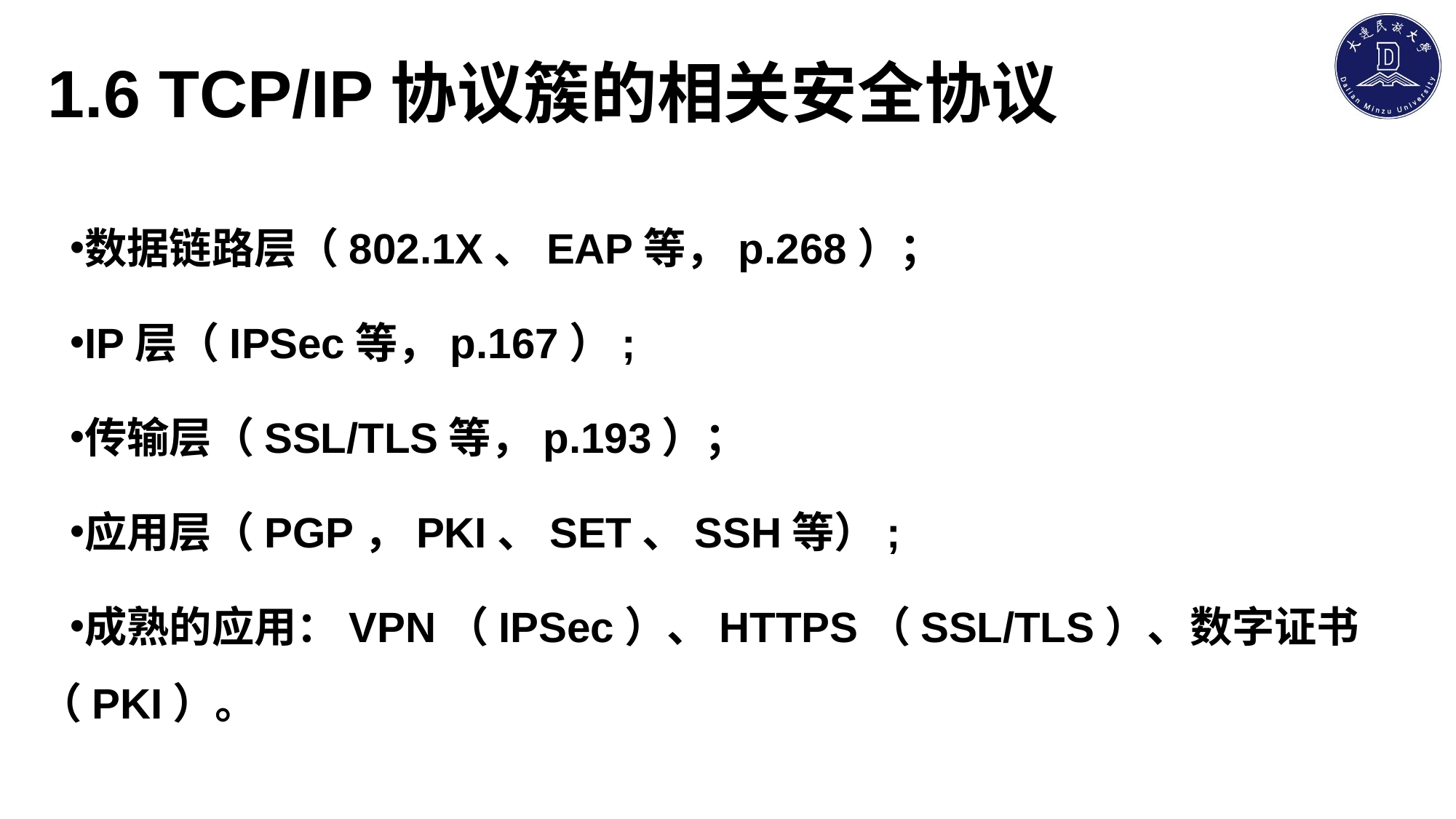

# 1.6 TCP/IP协议簇的相关安全协议
数据链路层（802.1X、EAP等，p.268）；
IP层（IPSec等，p.167）;
传输层（SSL/TLS等，p.193）；
应用层（PGP，PKI、SET、SSH等）;
成熟的应用：VPN（IPSec）、HTTPS（SSL/TLS）、数字证书（PKI）。